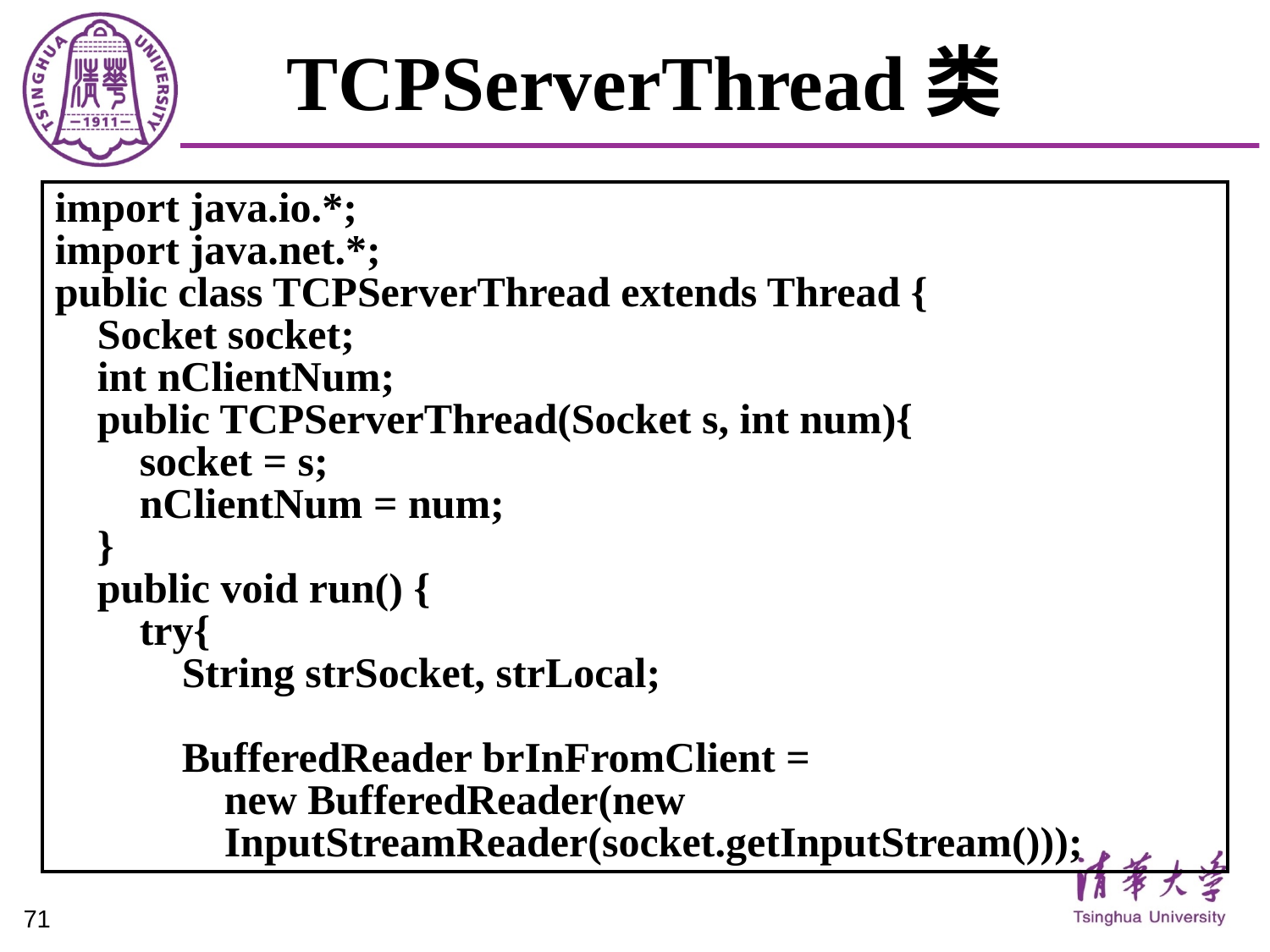

# TCPServerThread类
import java.io.*;
import java.net.*;
public class TCPServerThread extends Thread {
    Socket socket;
    int nClientNum;
    public TCPServerThread(Socket s, int num){
        socket = s;
        nClientNum = num;
    }
    public void run() {
        try{
            String strSocket, strLocal;

            BufferedReader brInFromClient =
                new BufferedReader(new
                InputStreamReader(socket.getInputStream()));
71